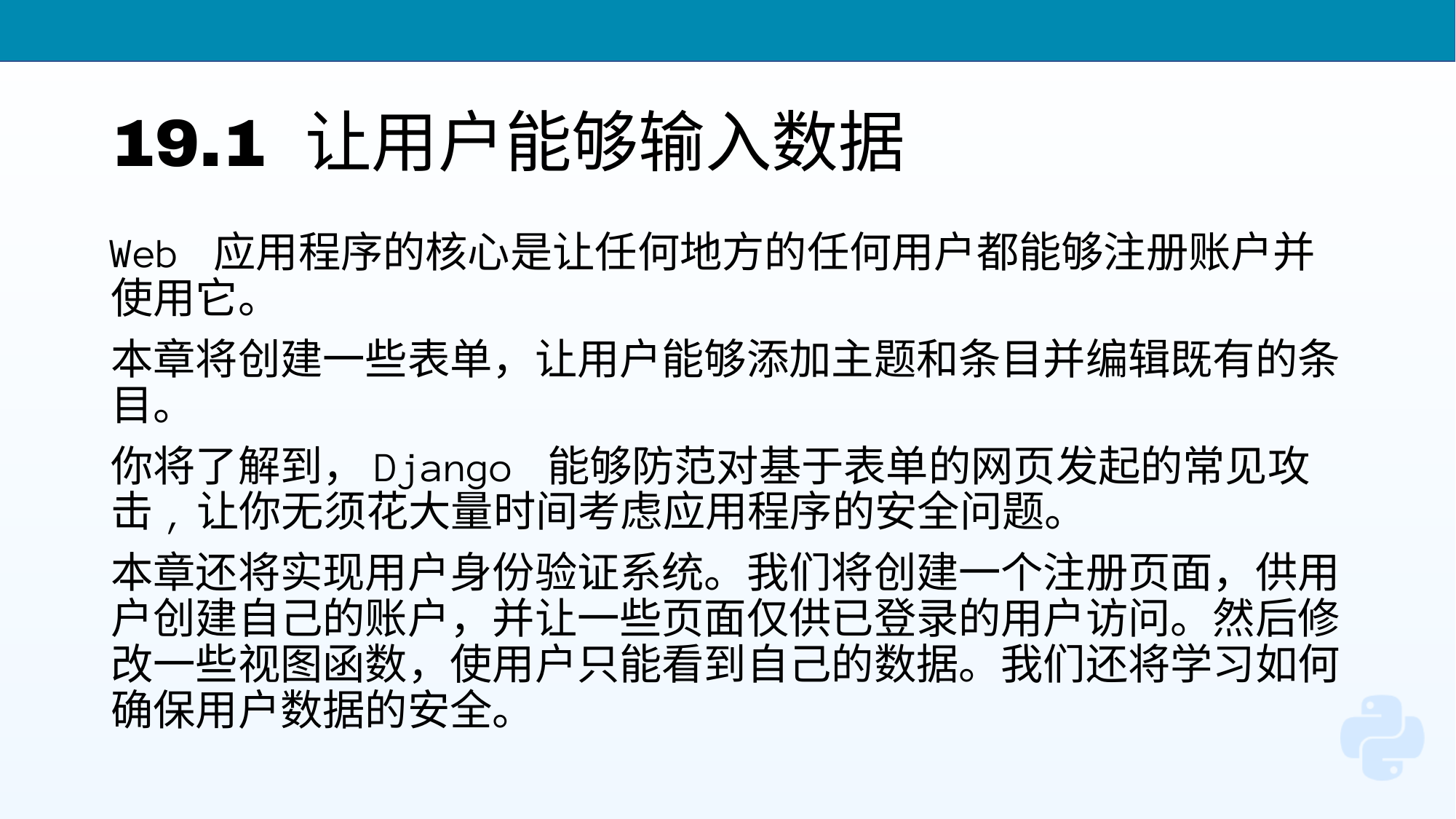

# 19.1 让用户能够输入数据
Web 应用程序的核心是让任何地方的任何用户都能够注册账户并使用它。
本章将创建一些表单，让用户能够添加主题和条目并编辑既有的条目。
你将了解到，Django 能够防范对基于表单的网页发起的常见攻击,让你无须花大量时间考虑应用程序的安全问题。
本章还将实现用户身份验证系统。我们将创建一个注册页面，供用 户创建自己的账户，并让一些页面仅供已登录的用户访问。然后修改一些视图函数，使用户只能看到自己的数据。我们还将学习如何确保用户数据的安全。